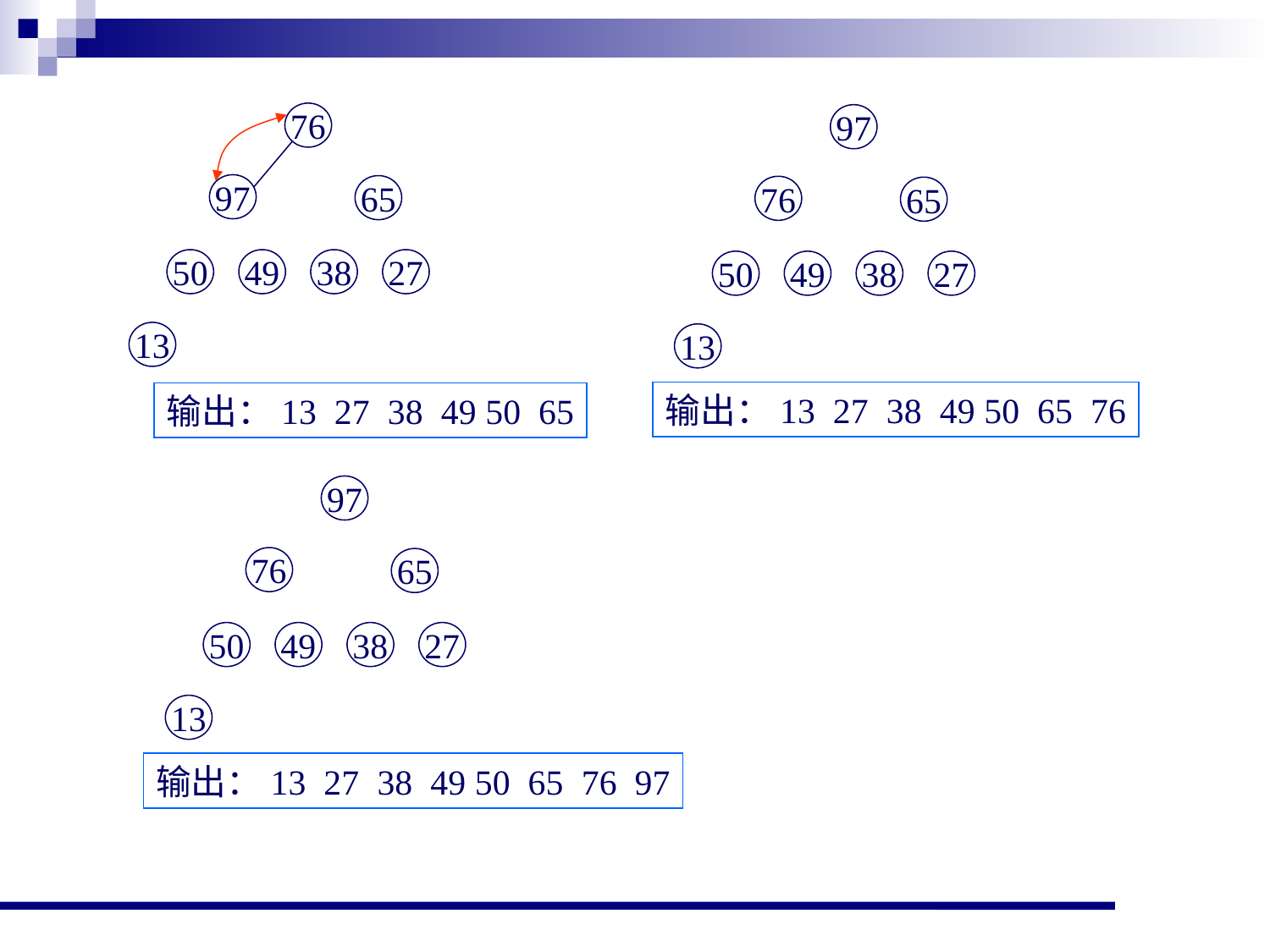

76

97
65
50
49
38
27
13
输出：13  27  38  49 50  65
97
76
65
50
49
38
27
13
输出：13  27  38  49 50  65  76

97
76
65
50
49
38
27
13
输出：13  27  38  49 50  65  76  97
11